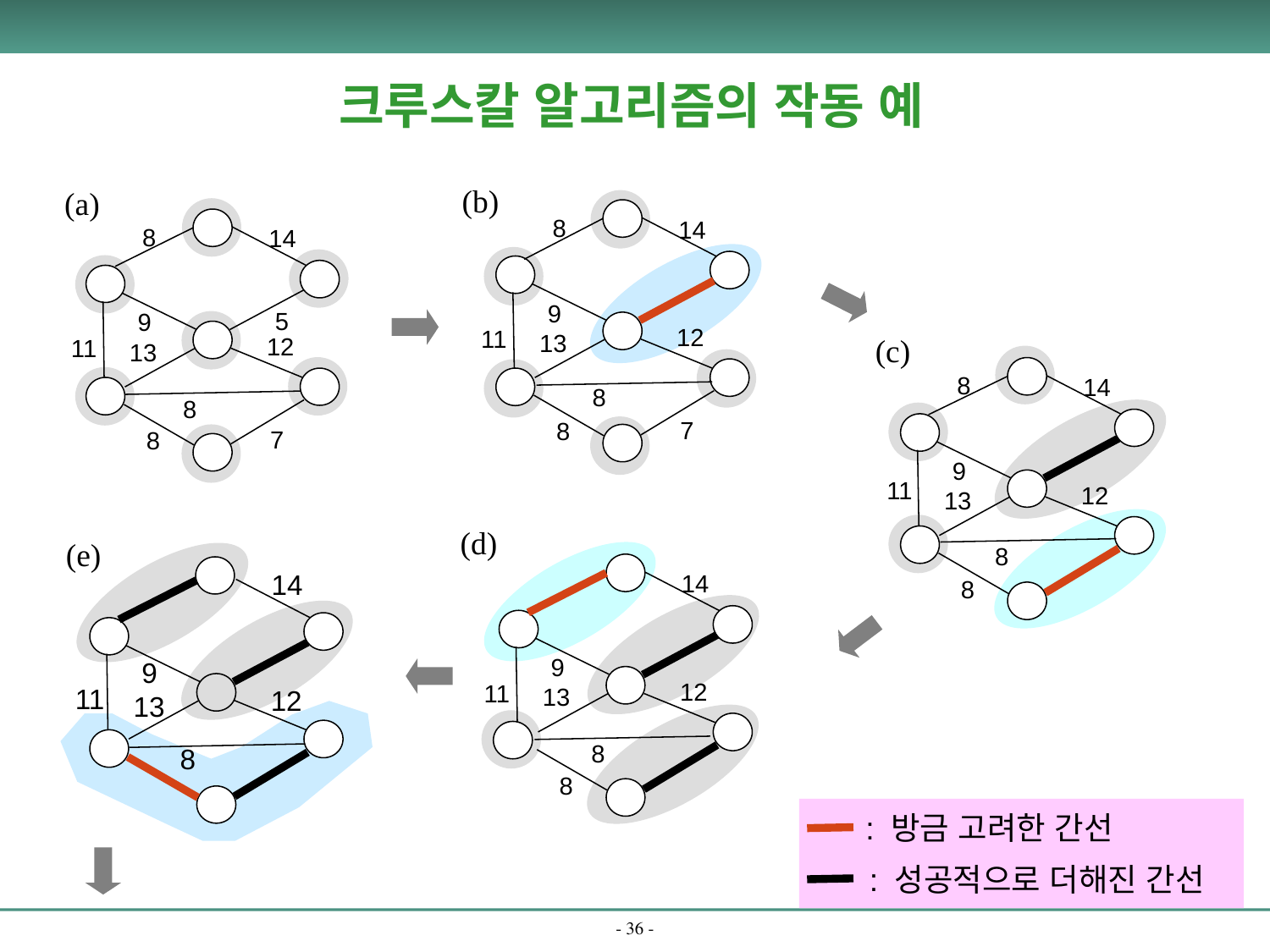

크루스칼 알고리즘의 작동 예
(b)
(a)

8
14

8
14

9

5
9

12
11

13
(c)
12
11
13

8
14

8

8

7

8

7
8

9

11

12
13

(d)

(e)

8

14

14

8

9

9

12
11

11
13
12
13

8
8

8

: 방금 고려한 간선

: 성공적으로 더해진 간선